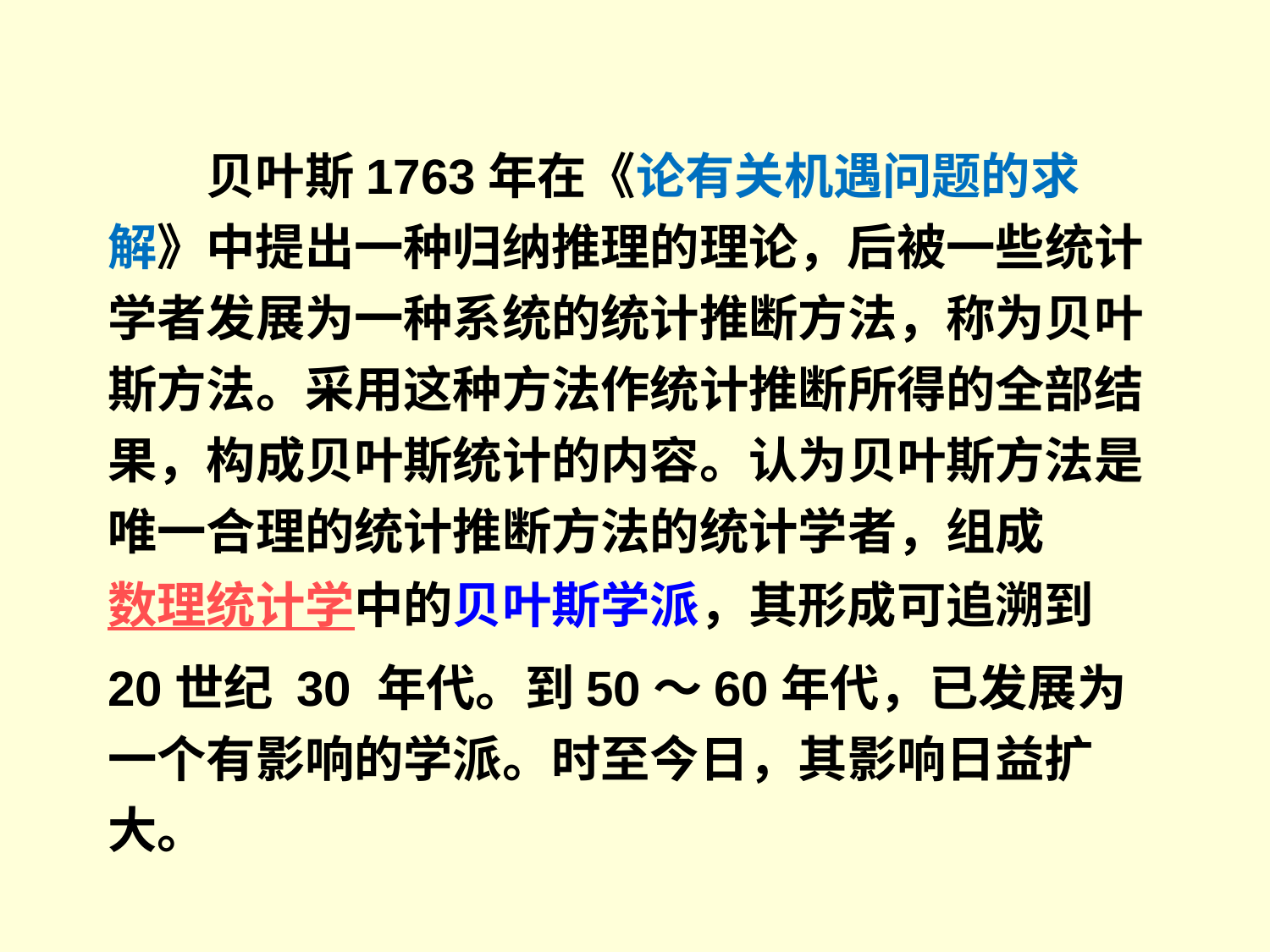

贝叶斯1763年在《论有关机遇问题的求解》中提出一种归纳推理的理论，后被一些统计学者发展为一种系统的统计推断方法，称为贝叶斯方法。采用这种方法作统计推断所得的全部结果，构成贝叶斯统计的内容。认为贝叶斯方法是唯一合理的统计推断方法的统计学者，组成数理统计学中的贝叶斯学派，其形成可追溯到 20世纪 30 年代。到50～60年代，已发展为一个有影响的学派。时至今日，其影响日益扩大。